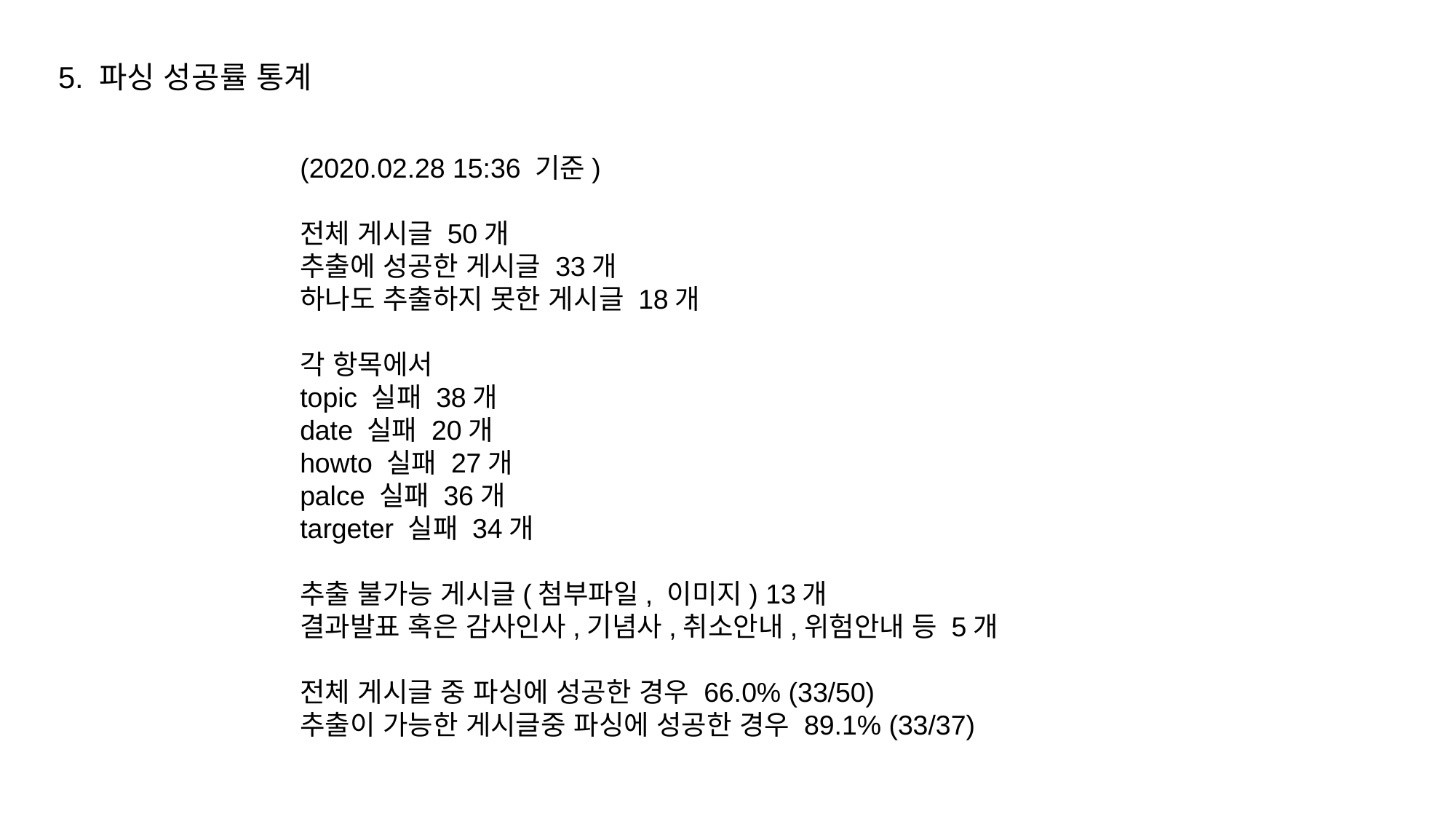

5. 파싱 성공률 통계
(2020.02.28 15:36 기준)

전체 게시글 50개
추출에 성공한 게시글 33개
하나도 추출하지 못한 게시글 18개

각 항목에서
topic 실패 38개
date 실패 20개
howto 실패 27개
palce 실패 36개
targeter 실패 34개

추출 불가능 게시글(첨부파일, 이미지) 13개
결과발표 혹은 감사인사,기념사,취소안내,위험안내 등 5개

전체 게시글 중 파싱에 성공한 경우 66.0% (33/50)
추출이 가능한 게시글중 파싱에 성공한 경우 89.1% (33/37)